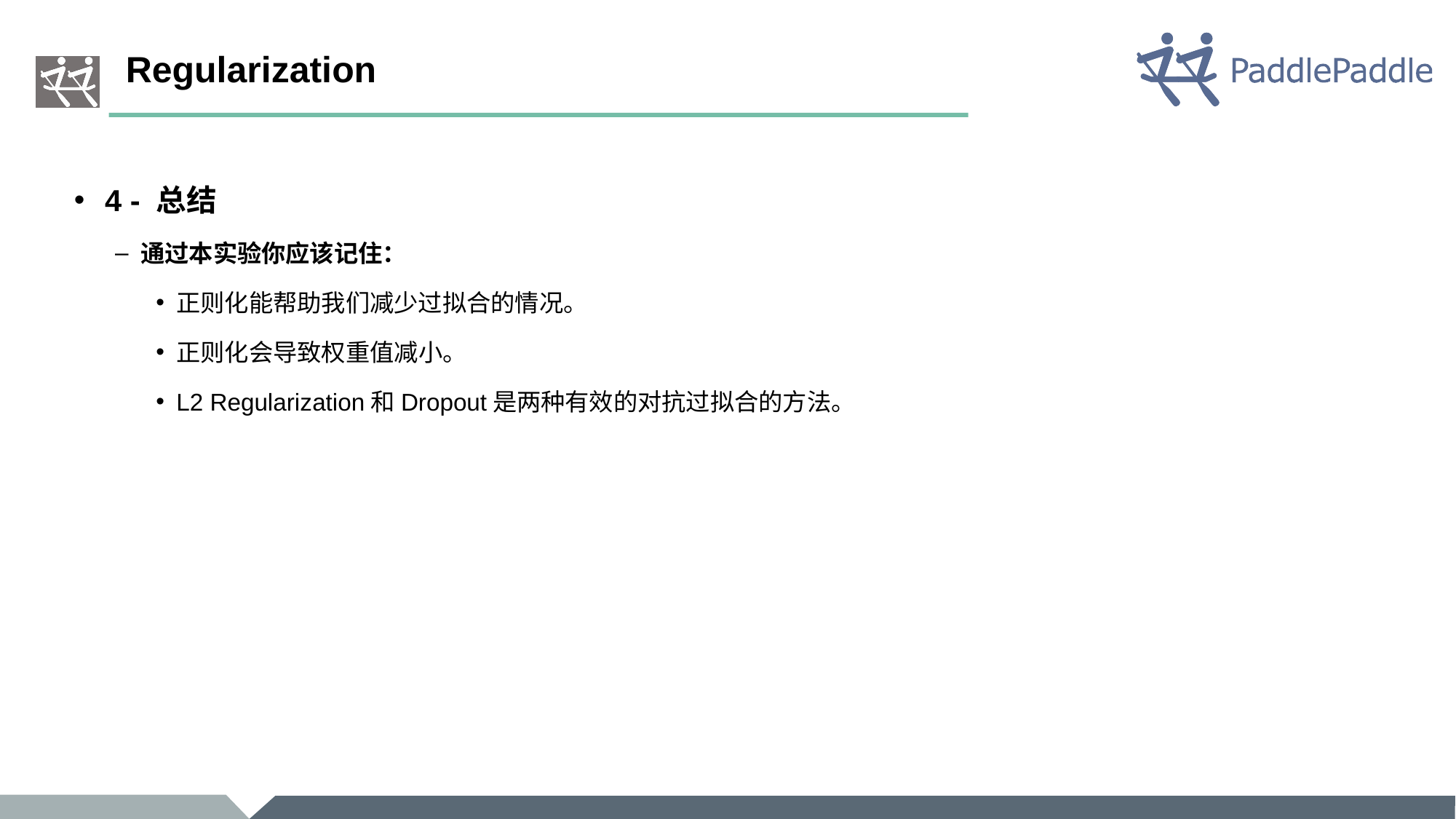

# Regularization
4 - 总结
通过本实验你应该记住：
正则化能帮助我们减少过拟合的情况。
正则化会导致权重值减小。
L2 Regularization和Dropout是两种有效的对抗过拟合的方法。